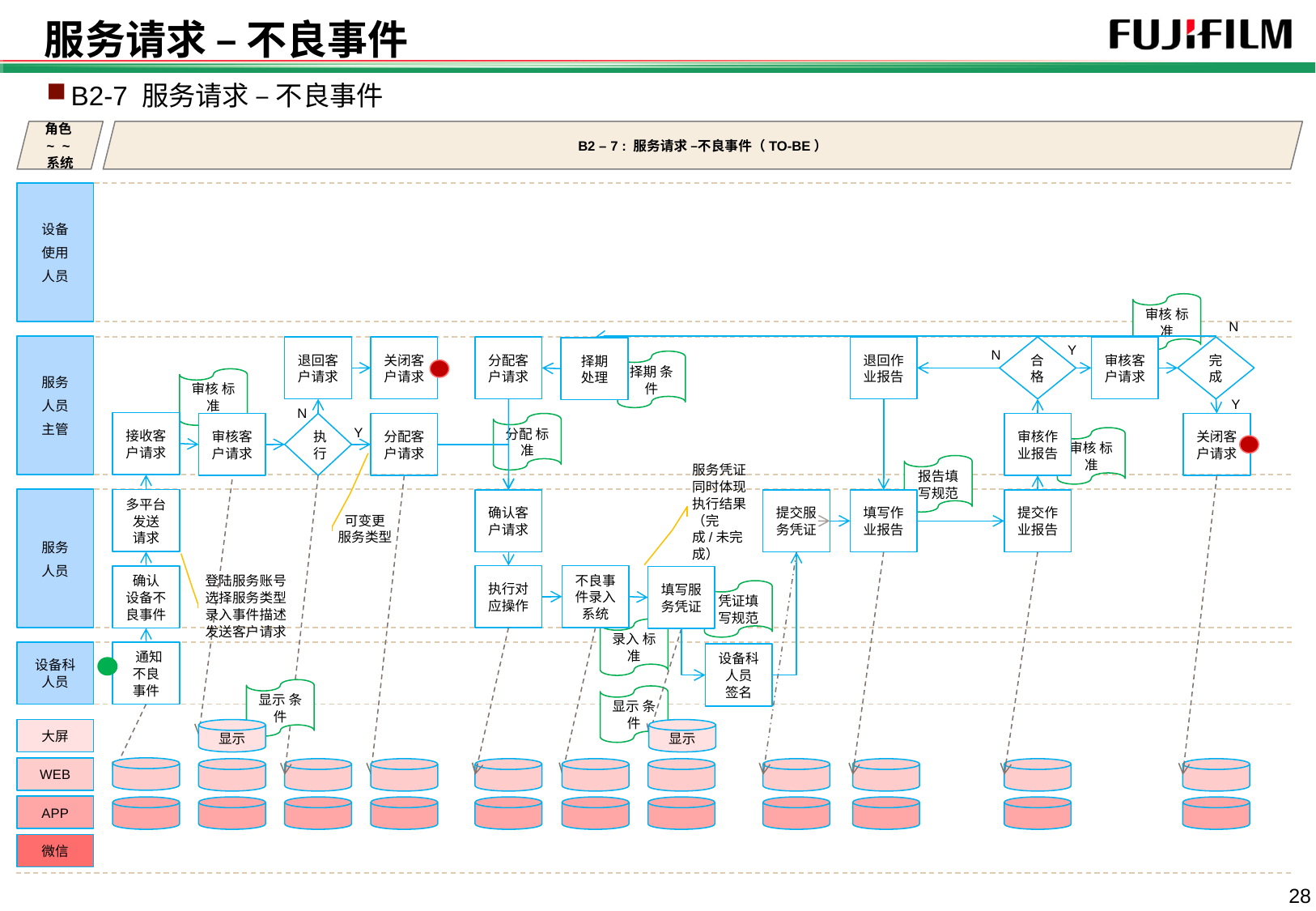

# 服务请求 – 不良事件
B2-7 服务请求 – 不良事件
角色~  ~系统
B2 – 7 : 服务请求 –不良事件（TO-BE）
设备
使用
人员
审核 标准
N
Y
服务
人员
主管
退回作业报告
合格
审核客户请求
完成
退回客户请求
关闭客户请求
分配客户请求
择期 处理
N
择期 条件

审核 标准
Y
N
接收客户请求
分配 标准
审核作业报告
关闭客户请求
审核客户请求
执行
分配客户请求
Y
审核 标准

报告填写规范
服务
人员
多平台发送 请求
提交服务凭证
填写作业报告
提交作业报告
确认客户请求
服务凭证同时体现执行结果（完成/未完成）
可变更 服务类型
执行对应操作
不良事件录入系统
确认 设备不良事件
填写服务凭证
凭证填写规范
登陆服务账号选择服务类型录入事件描述发送客户请求
录入 标准
设备科人员
 通知不良 事件
设备科人员 签名

显示 条件
显示 条件
大屏
显示
显示
WEB

APP

微信